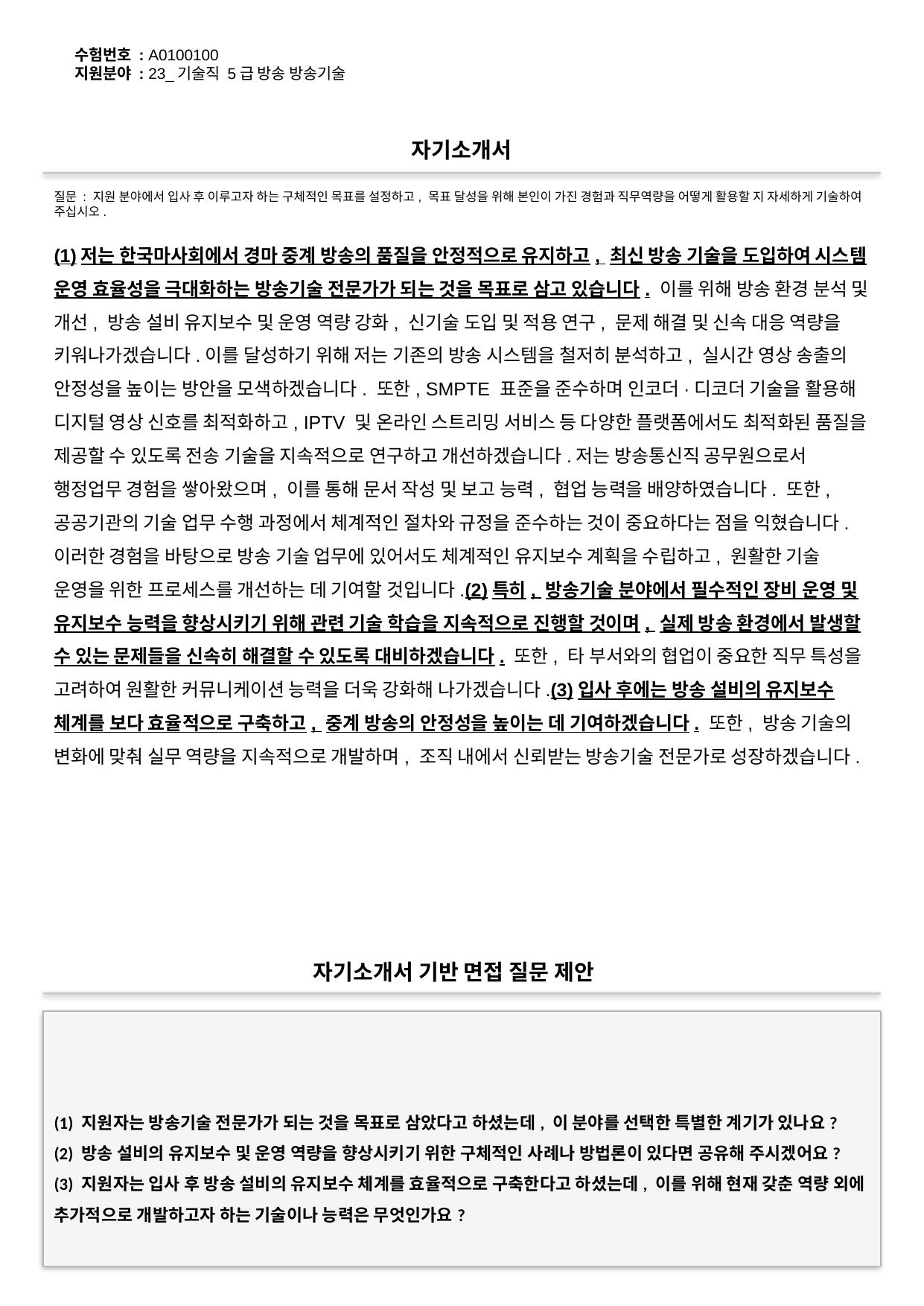

수험번호 : A0100100
지원분야 : 23_기술직 5급 방송 방송기술
#

자기소개서

질문 : 지원 분야에서 입사 후 이루고자 하는 구체적인 목표를 설정하고, 목표 달성을 위해 본인이 가진 경험과 직무역량을 어떻게 활용할 지 자세하게 기술하여 주십시오.

(1)저는 한국마사회에서 경마 중계 방송의 품질을 안정적으로 유지하고, 최신 방송 기술을 도입하여 시스템 운영 효율성을 극대화하는 방송기술 전문가가 되는 것을 목표로 삼고 있습니다. 이를 위해 방송 환경 분석 및 개선, 방송 설비 유지보수 및 운영 역량 강화, 신기술 도입 및 적용 연구, 문제 해결 및 신속 대응 역량을 키워나가겠습니다.이를 달성하기 위해 저는 기존의 방송 시스템을 철저히 분석하고, 실시간 영상 송출의 안정성을 높이는 방안을 모색하겠습니다. 또한, SMPTE 표준을 준수하며 인코더·디코더 기술을 활용해 디지털 영상 신호를 최적화하고, IPTV 및 온라인 스트리밍 서비스 등 다양한 플랫폼에서도 최적화된 품질을 제공할 수 있도록 전송 기술을 지속적으로 연구하고 개선하겠습니다.저는 방송통신직 공무원으로서 행정업무 경험을 쌓아왔으며, 이를 통해 문서 작성 및 보고 능력, 협업 능력을 배양하였습니다. 또한, 공공기관의 기술 업무 수행 과정에서 체계적인 절차와 규정을 준수하는 것이 중요하다는 점을 익혔습니다. 이러한 경험을 바탕으로 방송 기술 업무에 있어서도 체계적인 유지보수 계획을 수립하고, 원활한 기술 운영을 위한 프로세스를 개선하는 데 기여할 것입니다.(2)특히, 방송기술 분야에서 필수적인 장비 운영 및 유지보수 능력을 향상시키기 위해 관련 기술 학습을 지속적으로 진행할 것이며, 실제 방송 환경에서 발생할 수 있는 문제들을 신속히 해결할 수 있도록 대비하겠습니다. 또한, 타 부서와의 협업이 중요한 직무 특성을 고려하여 원활한 커뮤니케이션 능력을 더욱 강화해 나가겠습니다.(3)입사 후에는 방송 설비의 유지보수 체계를 보다 효율적으로 구축하고, 중계 방송의 안정성을 높이는 데 기여하겠습니다. 또한, 방송 기술의 변화에 맞춰 실무 역량을 지속적으로 개발하며, 조직 내에서 신뢰받는 방송기술 전문가로 성장하겠습니다.

자기소개서 기반 면접 질문 제안

(1) 지원자는 방송기술 전문가가 되는 것을 목표로 삼았다고 하셨는데, 이 분야를 선택한 특별한 계기가 있나요?
(2) 방송 설비의 유지보수 및 운영 역량을 향상시키기 위한 구체적인 사례나 방법론이 있다면 공유해 주시겠어요?
(3) 지원자는 입사 후 방송 설비의 유지보수 체계를 효율적으로 구축한다고 하셨는데, 이를 위해 현재 갖춘 역량 외에 추가적으로 개발하고자 하는 기술이나 능력은 무엇인가요?